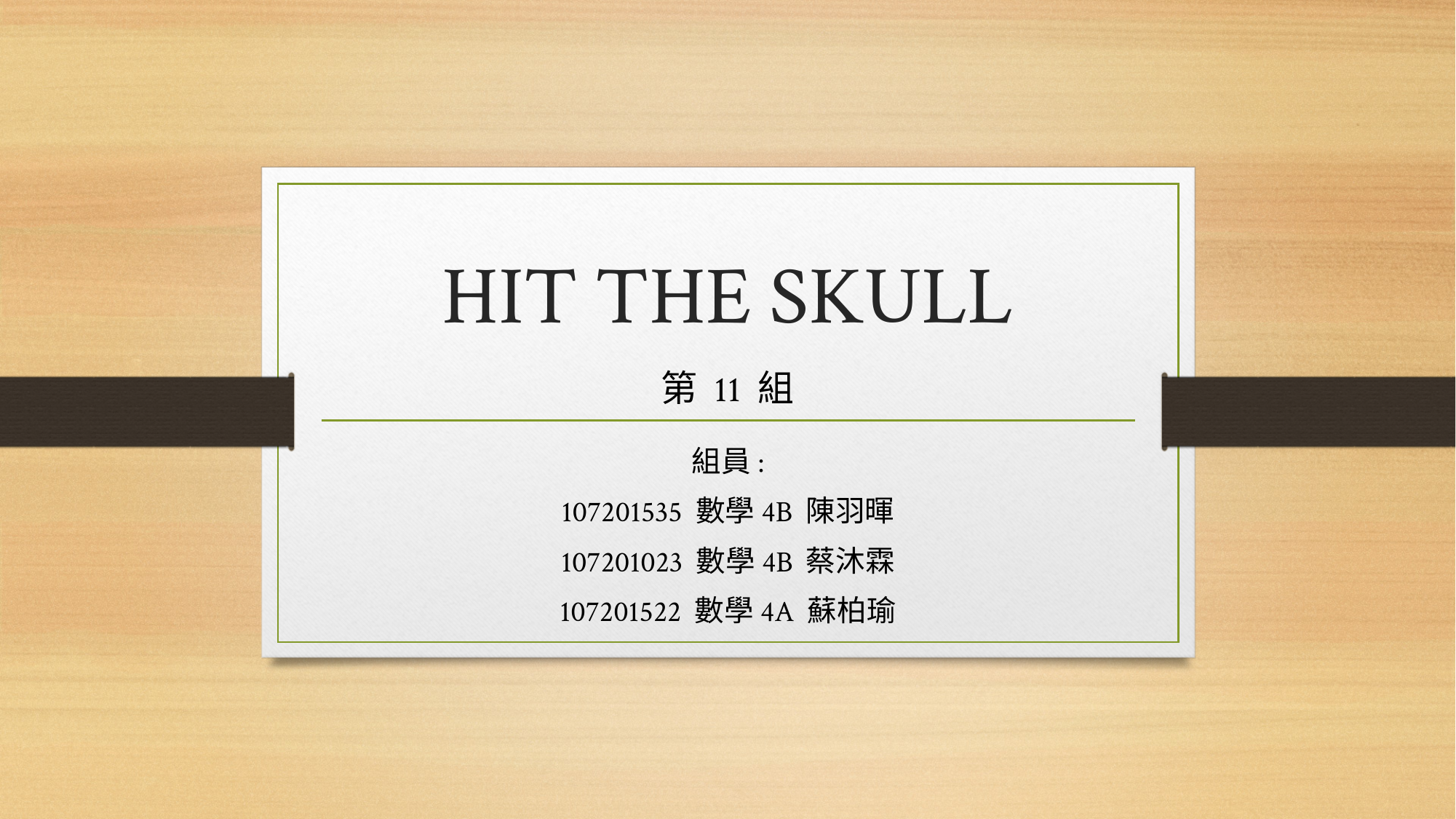

# HIT THE SKULL
第 11 組

組員:
107201535 數學4B 陳羽暉
107201023 數學4B 蔡沐霖
107201522 數學4A 蘇柏瑜